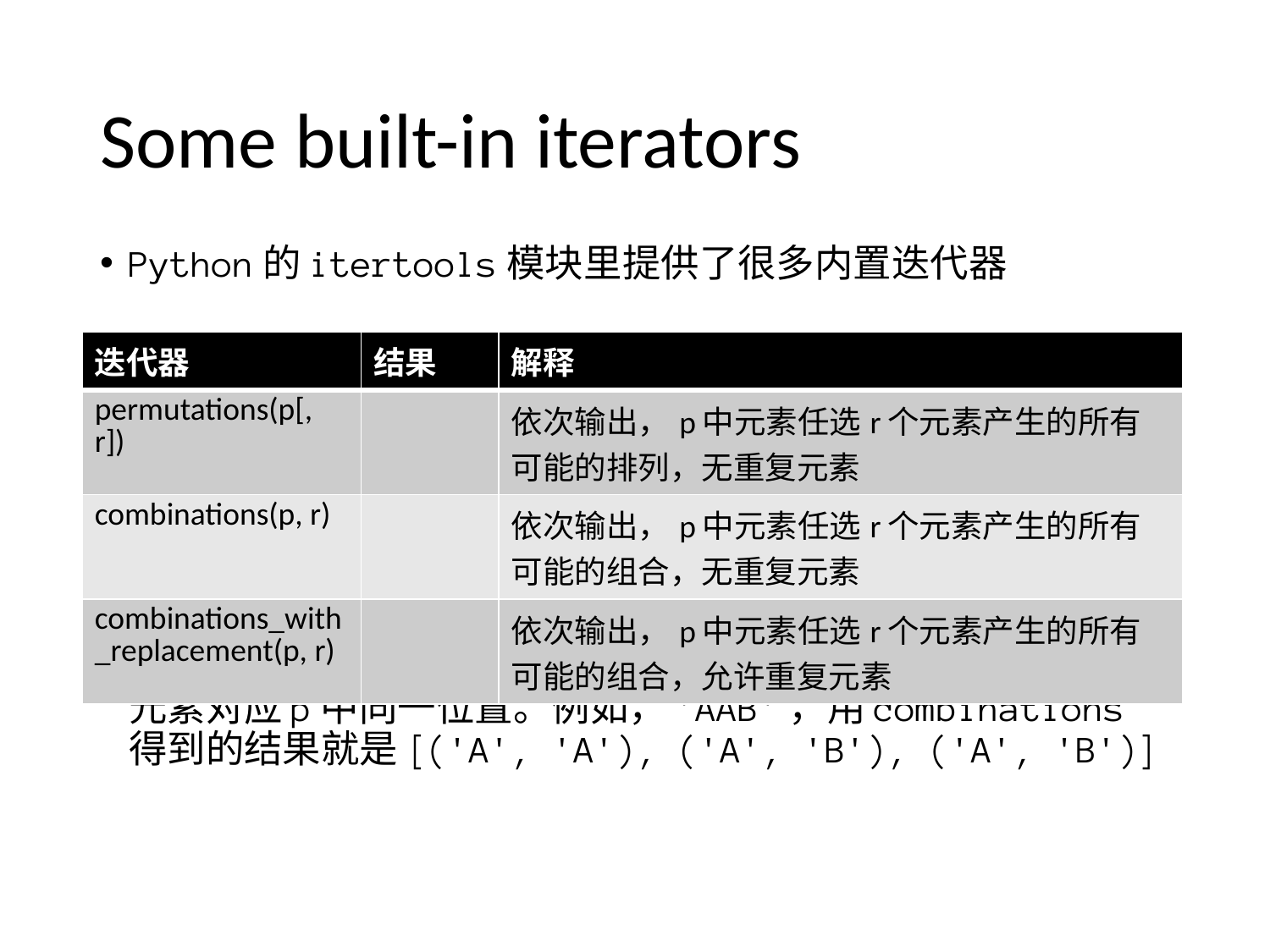

# Some built-in iterators
Python的itertools模块里提供了很多内置迭代器

此处重复元素并不是说这两个元素的实际值相等，而是说两个元素对应p中同一位置。例如，'AAB'，用combinations得到的结果就是[('A', 'A'), ('A', 'B'), ('A', 'B')]

| 迭代器 | 结果 | 解释 |
| --- | --- | --- |
| permutations(p[, r]) |  | 依次输出，p中元素任选r个元素产生的所有可能的排列，无重复元素 |
| combinations(p, r) |  | 依次输出，p中元素任选r个元素产生的所有可能的组合，无重复元素 |
| combinations\_with\_replacement(p, r) |  | 依次输出，p中元素任选r个元素产生的所有可能的组合，允许重复元素 |